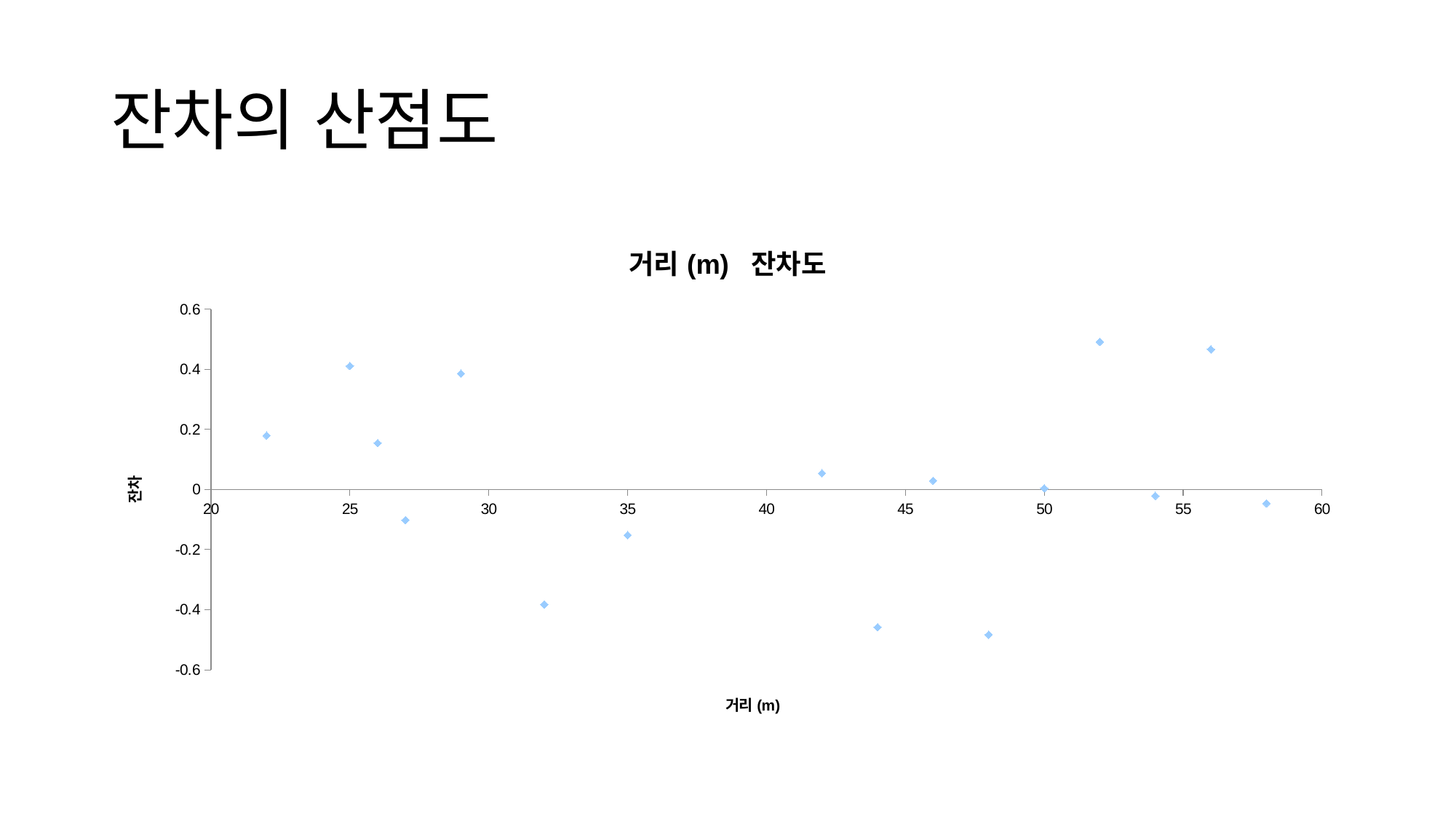

# 잔차의 산점도

### Chart: 거리(m)  잔차도

| Category |  |
|---|---|